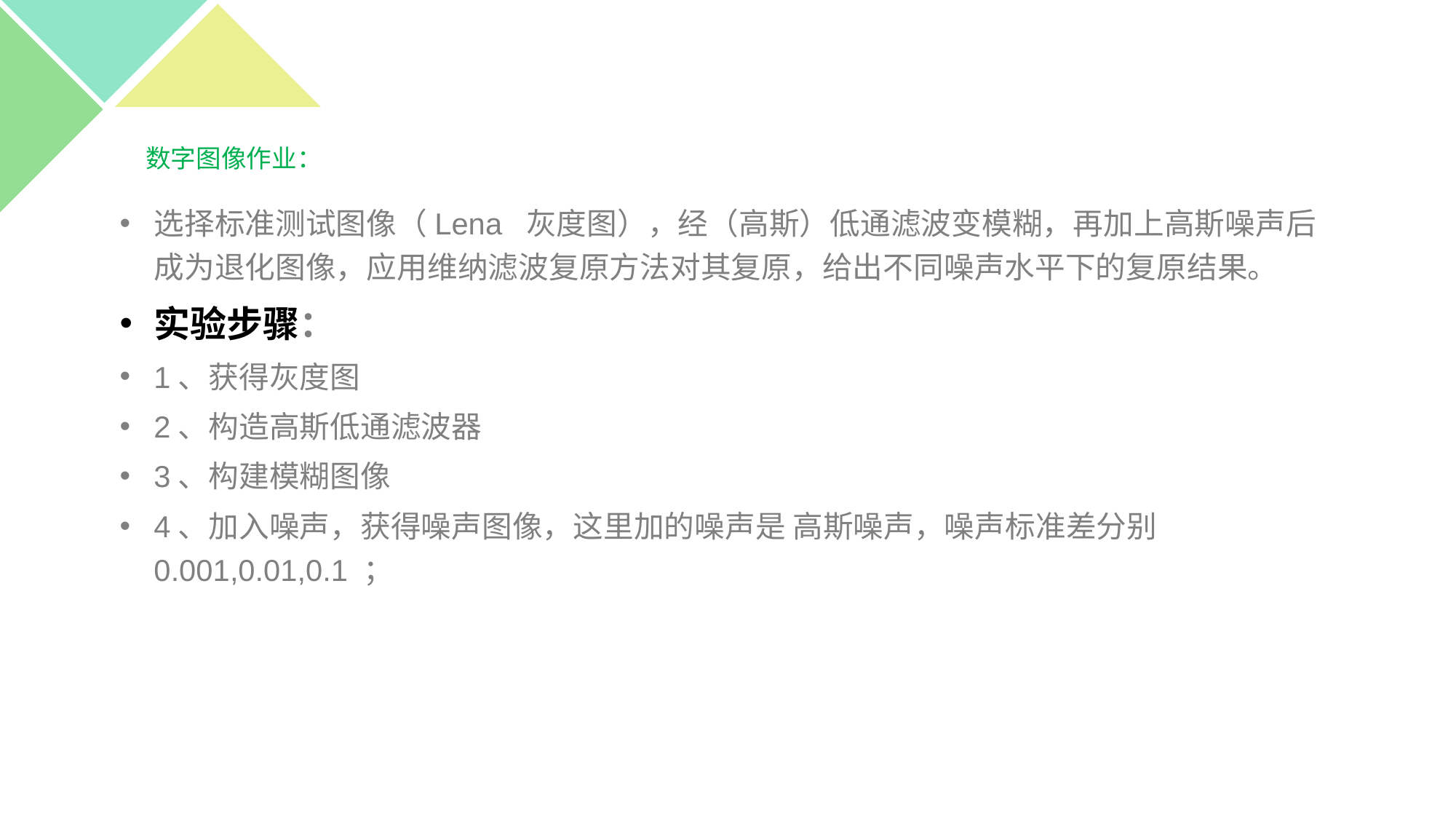

# 数字图像作业：
选择标准测试图像（Lena  灰度图），经（高斯）低通滤波变模糊，再加上高斯噪声后成为退化图像，应用维纳滤波复原方法对其复原，给出不同噪声水平下的复原结果。
实验步骤：
1、获得灰度图
2、构造高斯低通滤波器
3、构建模糊图像
4、加入噪声，获得噪声图像，这里加的噪声是 高斯噪声，噪声标准差分别 0.001,0.01,0.1 ；